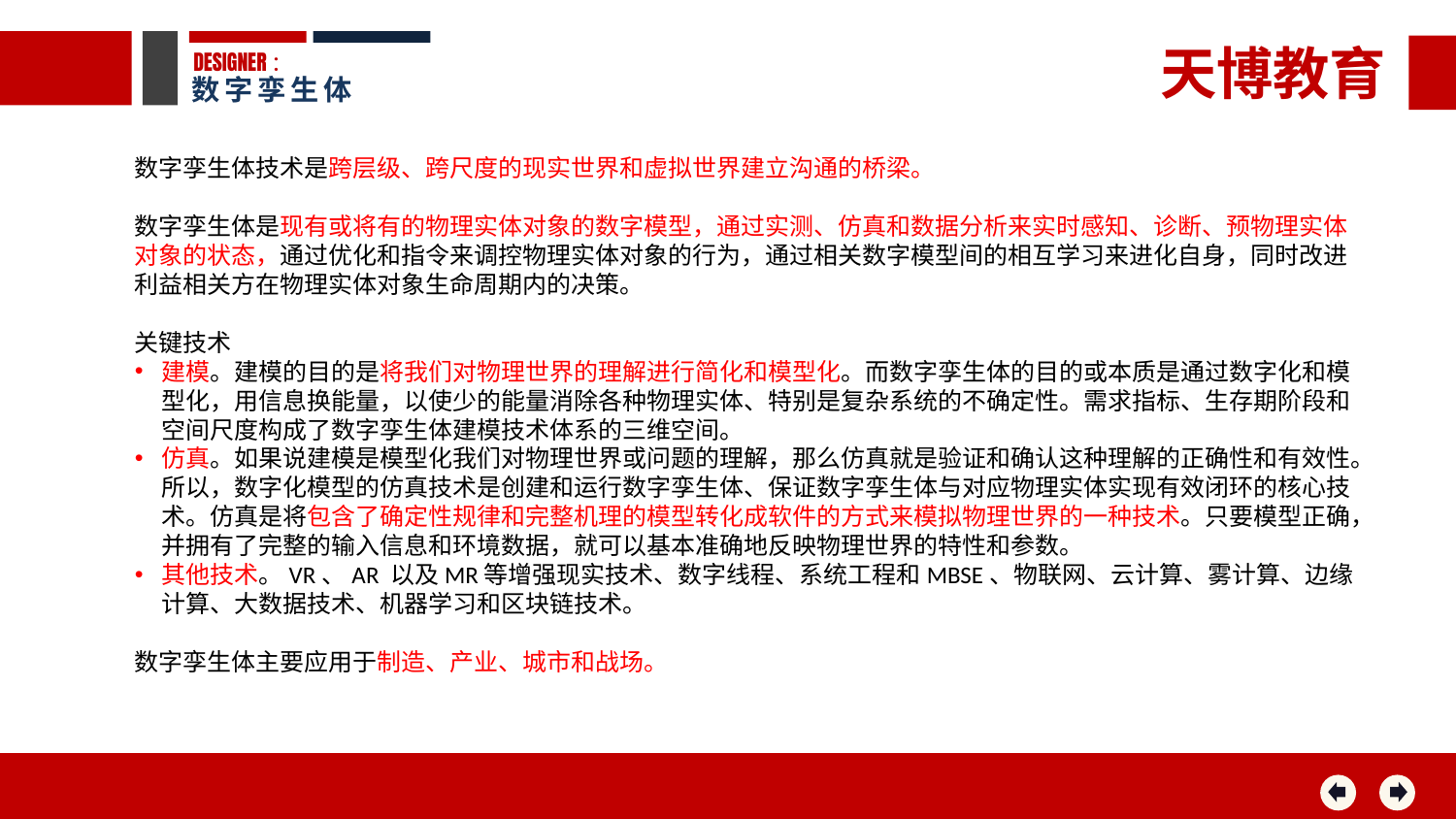

天博教育
DESIGNER：
数字孪生体
数字孪生体技术是跨层级、跨尺度的现实世界和虚拟世界建立沟通的桥梁。

数字孪生体是现有或将有的物理实体对象的数字模型，通过实测、仿真和数据分析来实时感知、诊断、预物理实体对象的状态，通过优化和指令来调控物理实体对象的行为，通过相关数字模型间的相互学习来进化自身，同时改进利益相关方在物理实体对象生命周期内的决策。

关键技术
建模。建模的目的是将我们对物理世界的理解进行简化和模型化。而数字孪生体的目的或本质是通过数字化和模型化，用信息换能量，以使少的能量消除各种物理实体、特别是复杂系统的不确定性。需求指标、生存期阶段和空间尺度构成了数字孪生体建模技术体系的三维空间。
仿真。如果说建模是模型化我们对物理世界或问题的理解，那么仿真就是验证和确认这种理解的正确性和有效性。所以，数字化模型的仿真技术是创建和运行数字孪生体、保证数字孪生体与对应物理实体实现有效闭环的核心技术。仿真是将包含了确定性规律和完整机理的模型转化成软件的方式来模拟物理世界的一种技术。只要模型正确，并拥有了完整的输入信息和环境数据，就可以基本准确地反映物理世界的特性和参数。
其他技术。VR、AR 以及MR等增强现实技术、数字线程、系统工程和MBSE、物联网、云计算、雾计算、边缘计算、大数据技术、机器学习和区块链技术。

数字孪生体主要应用于制造、产业、城市和战场。